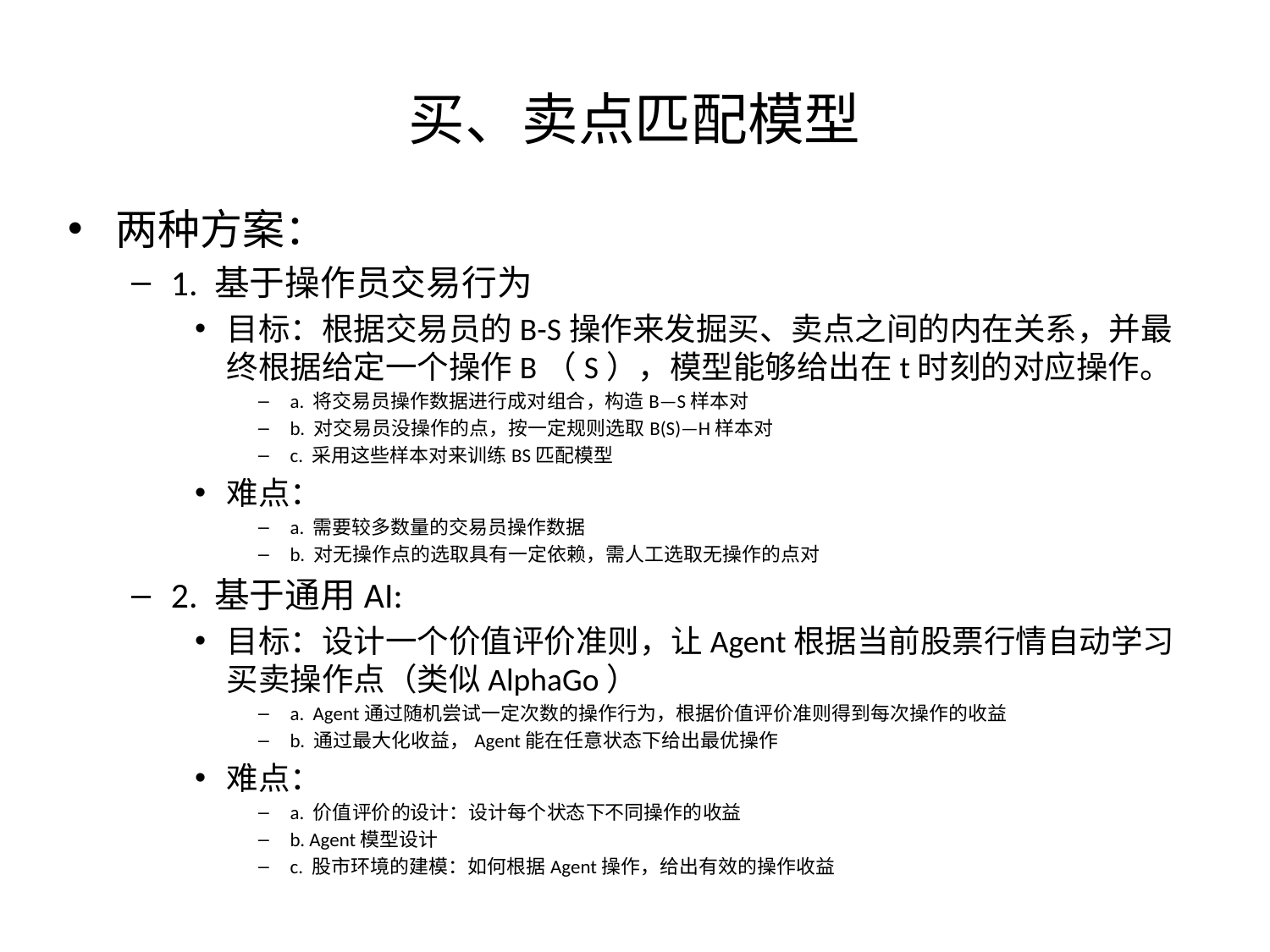

# 买、卖点匹配模型
两种方案：
1. 基于操作员交易行为
目标：根据交易员的B-S操作来发掘买、卖点之间的内在关系，并最终根据给定一个操作B（S），模型能够给出在t时刻的对应操作。
a. 将交易员操作数据进行成对组合，构造B—S样本对
b. 对交易员没操作的点，按一定规则选取B(S)—H样本对
c. 采用这些样本对来训练BS匹配模型
难点：
a. 需要较多数量的交易员操作数据
b. 对无操作点的选取具有一定依赖，需人工选取无操作的点对
2. 基于通用AI:
目标：设计一个价值评价准则，让Agent根据当前股票行情自动学习买卖操作点（类似AlphaGo）
a.  Agent通过随机尝试一定次数的操作行为，根据价值评价准则得到每次操作的收益
b. 通过最大化收益，Agent能在任意状态下给出最优操作
难点：
a. 价值评价的设计：设计每个状态下不同操作的收益
b. Agent模型设计
c. 股市环境的建模：如何根据Agent操作，给出有效的操作收益